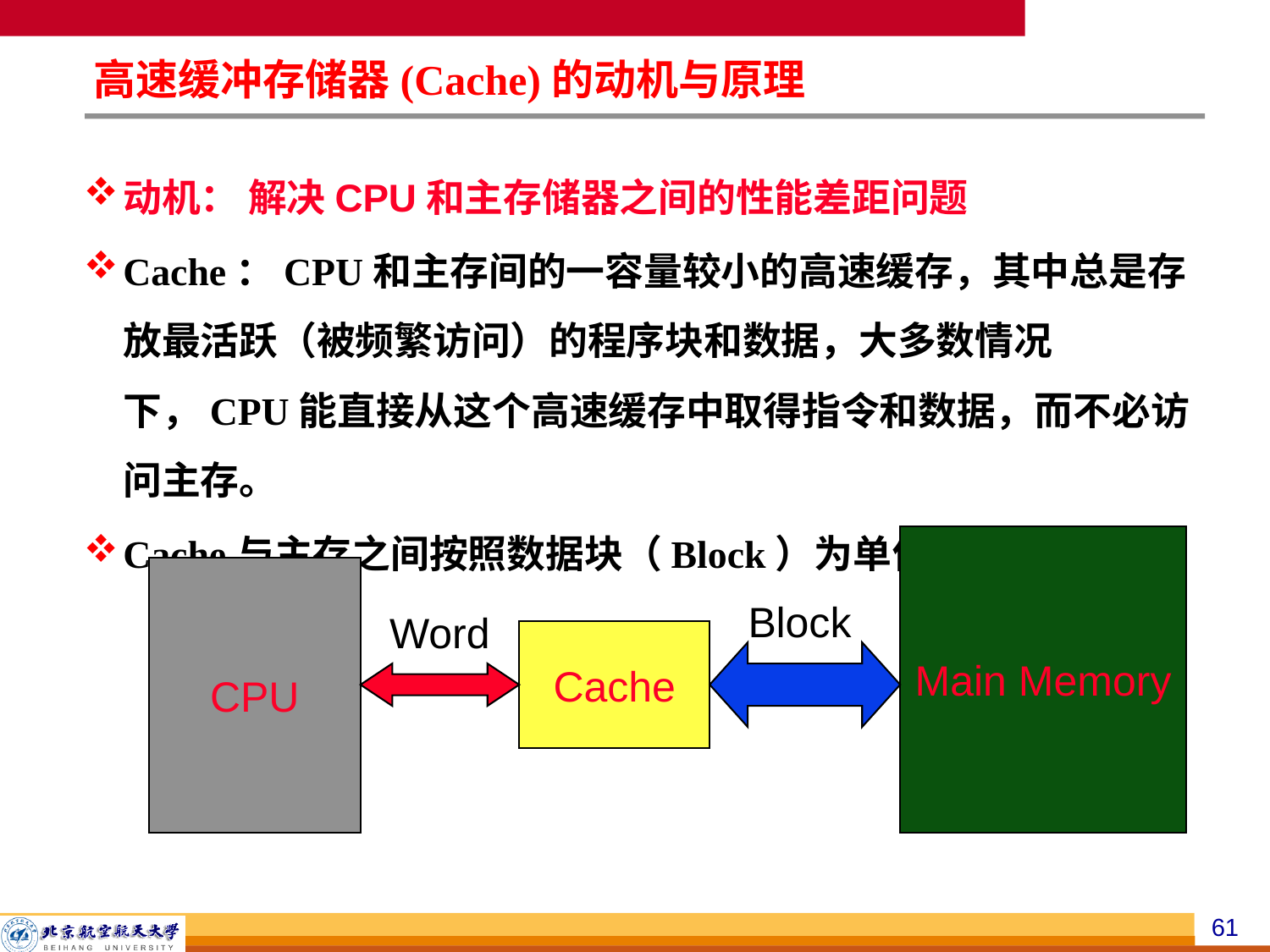

高速缓冲存储器(Cache)的动机与原理
动机： 解决CPU和主存储器之间的性能差距问题
Cache：CPU和主存间的一容量较小的高速缓存，其中总是存放最活跃（被频繁访问）的程序块和数据，大多数情况下，CPU能直接从这个高速缓存中取得指令和数据，而不必访问主存。
Cache与主存之间按照数据块（Block）为单位进行数据交换。
Main Memory
CPU
Block
Word
Cache